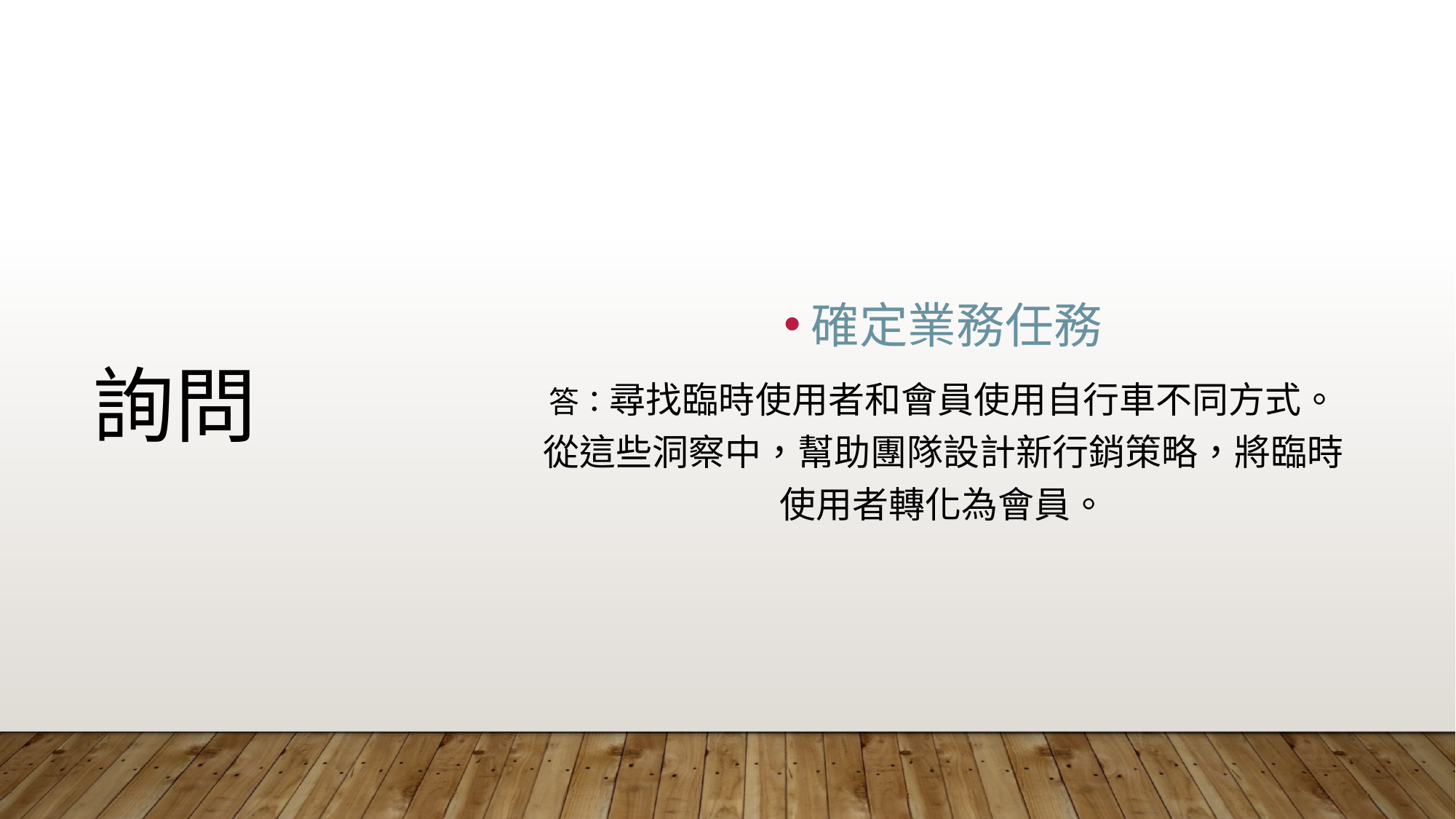

確定業務任務
答：尋找臨時使用者和會員使用自行車不同方式。從這些洞察中，幫助團隊設計新行銷策略，將臨時使用者轉化為會員。
# 詢問